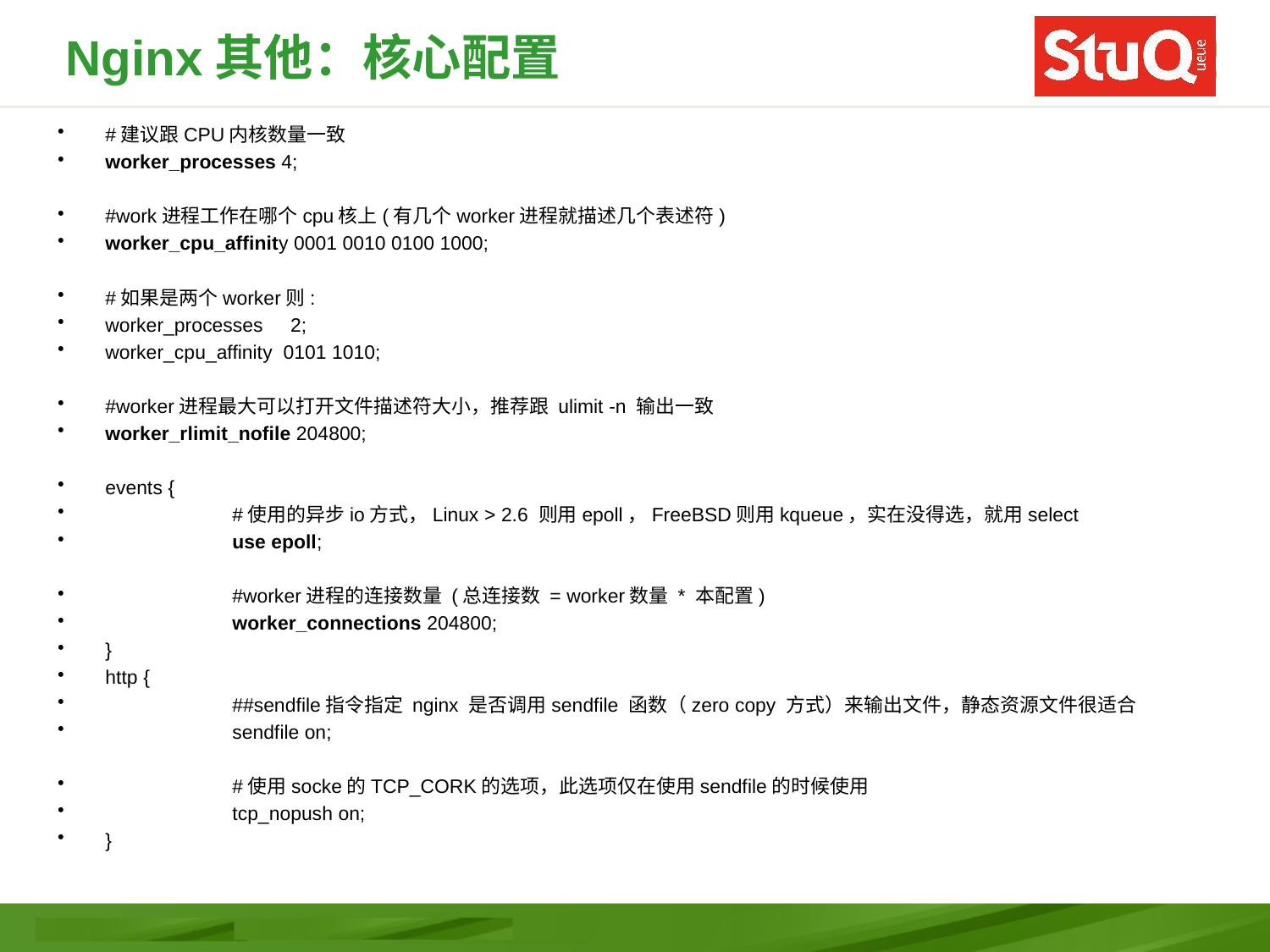

# Nginx其他：核心配置
#建议跟CPU内核数量一致
worker_processes 4;

#work进程工作在哪个cpu核上(有几个worker进程就描述几个表述符)
worker_cpu_affinity 0001 0010 0100 1000;

#如果是两个worker则:
worker_processes     2;
worker_cpu_affinity  0101 1010;

#worker进程最大可以打开文件描述符大小，推荐跟 ulimit -n 输出一致
worker_rlimit_nofile 204800;

events {
	#使用的异步io方式，Linux > 2.6 则用epoll，FreeBSD则用kqueue，实在没得选，就用select
	use epoll;

	#worker进程的连接数量 (总连接数 = worker数量 * 本配置)
	worker_connections 204800;
}
http {
	##sendfile指令指定 nginx 是否调用sendfile 函数（zero copy 方式）来输出文件，静态资源文件很适合
	sendfile on;

	#使用socke的TCP_CORK的选项，此选项仅在使用sendfile的时候使用
	tcp_nopush on;
}